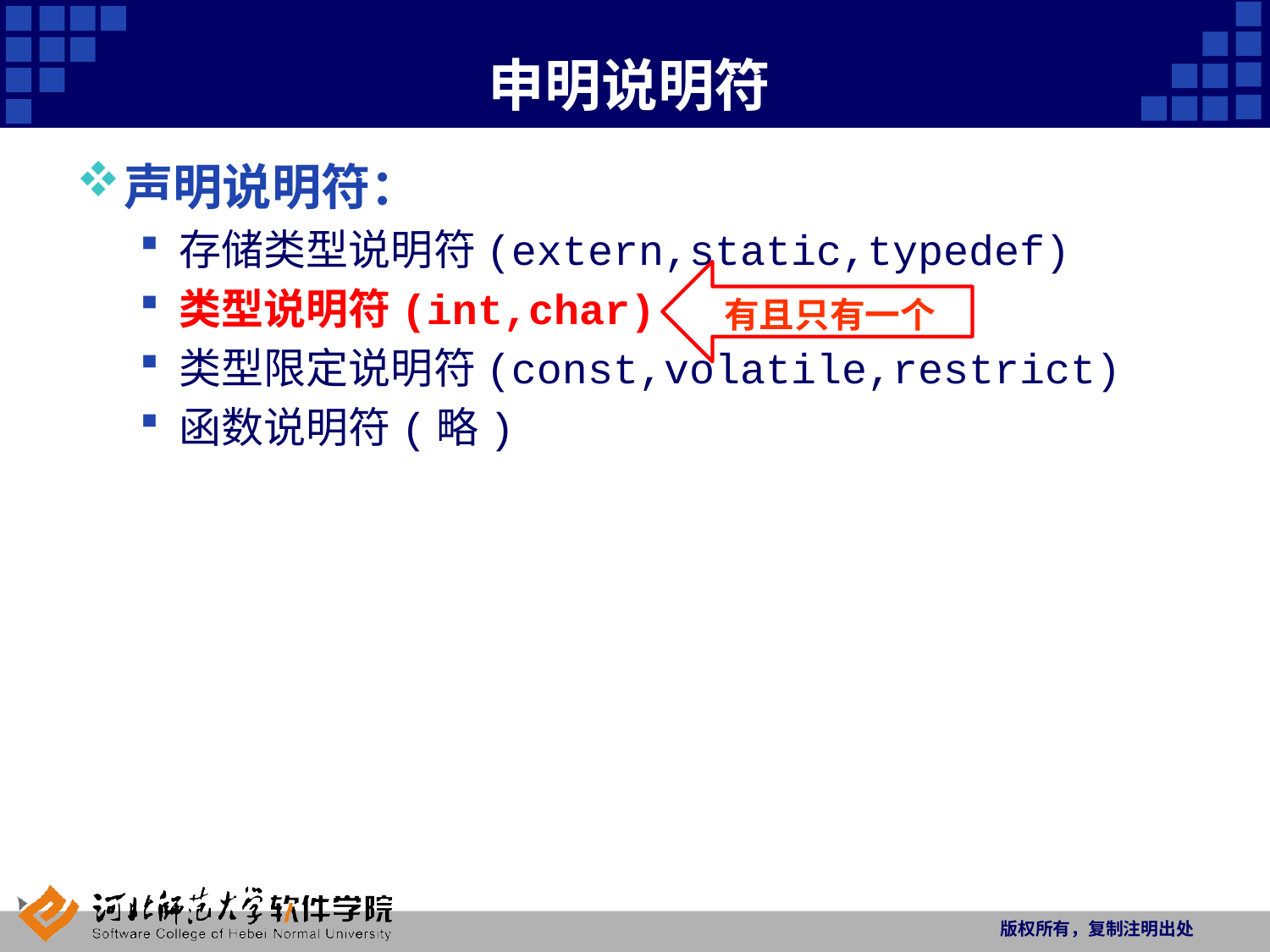

# 申明说明符
声明说明符：
存储类型说明符(extern,static,typedef)
类型说明符(int,char)
类型限定说明符(const,volatile,restrict)
函数说明符(略)
有且只有一个
版权所有，复制注明出处